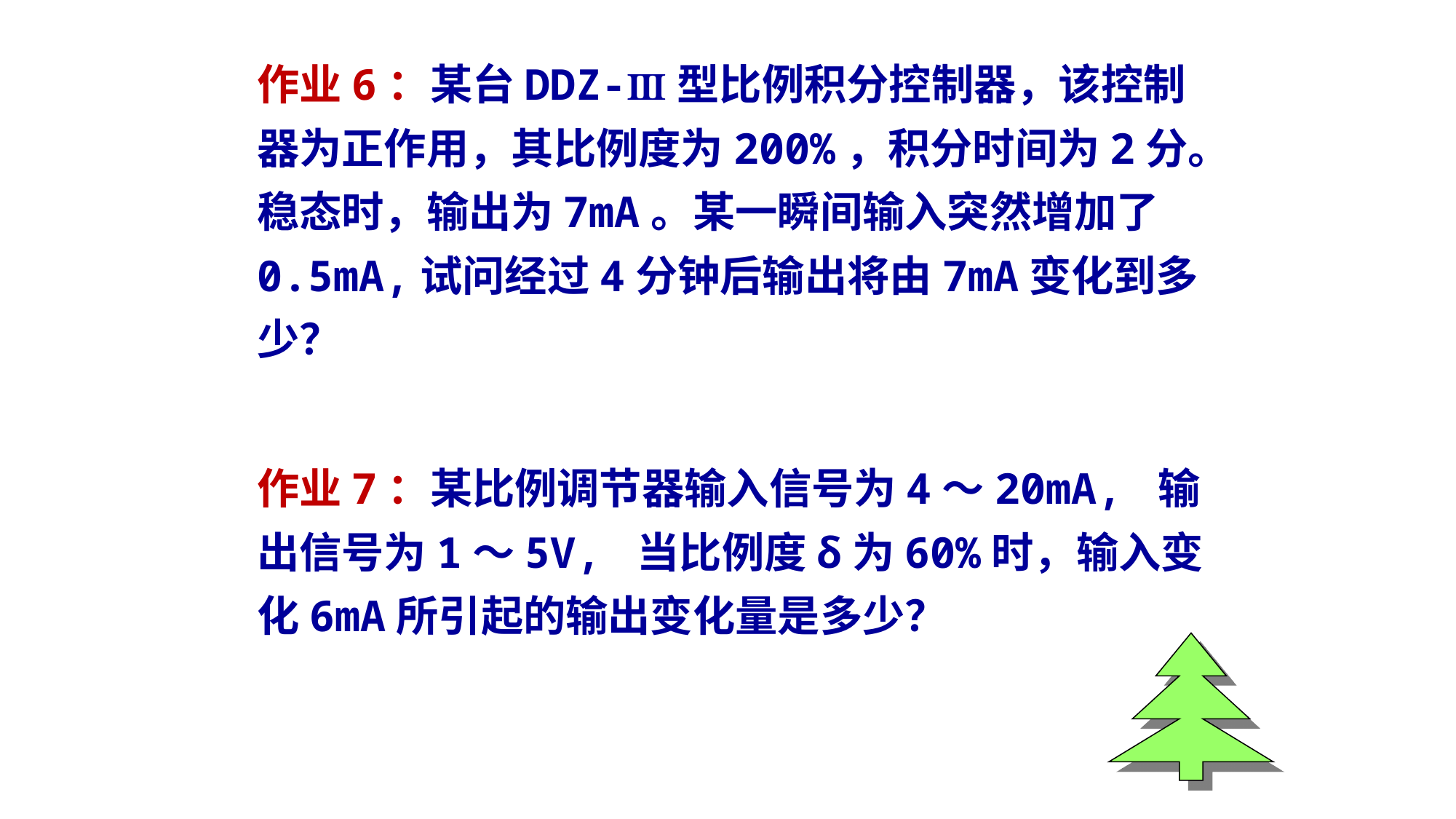

作业6：某台DDZ-Ⅲ型比例积分控制器，该控制器为正作用，其比例度为200%，积分时间为2分。稳态时，输出为7mA。某一瞬间输入突然增加了0.5mA,试问经过4分钟后输出将由7mA变化到多少？
作业7：某比例调节器输入信号为4～20mA, 输出信号为1～5V, 当比例度δ为60%时，输入变化6mA所引起的输出变化量是多少？